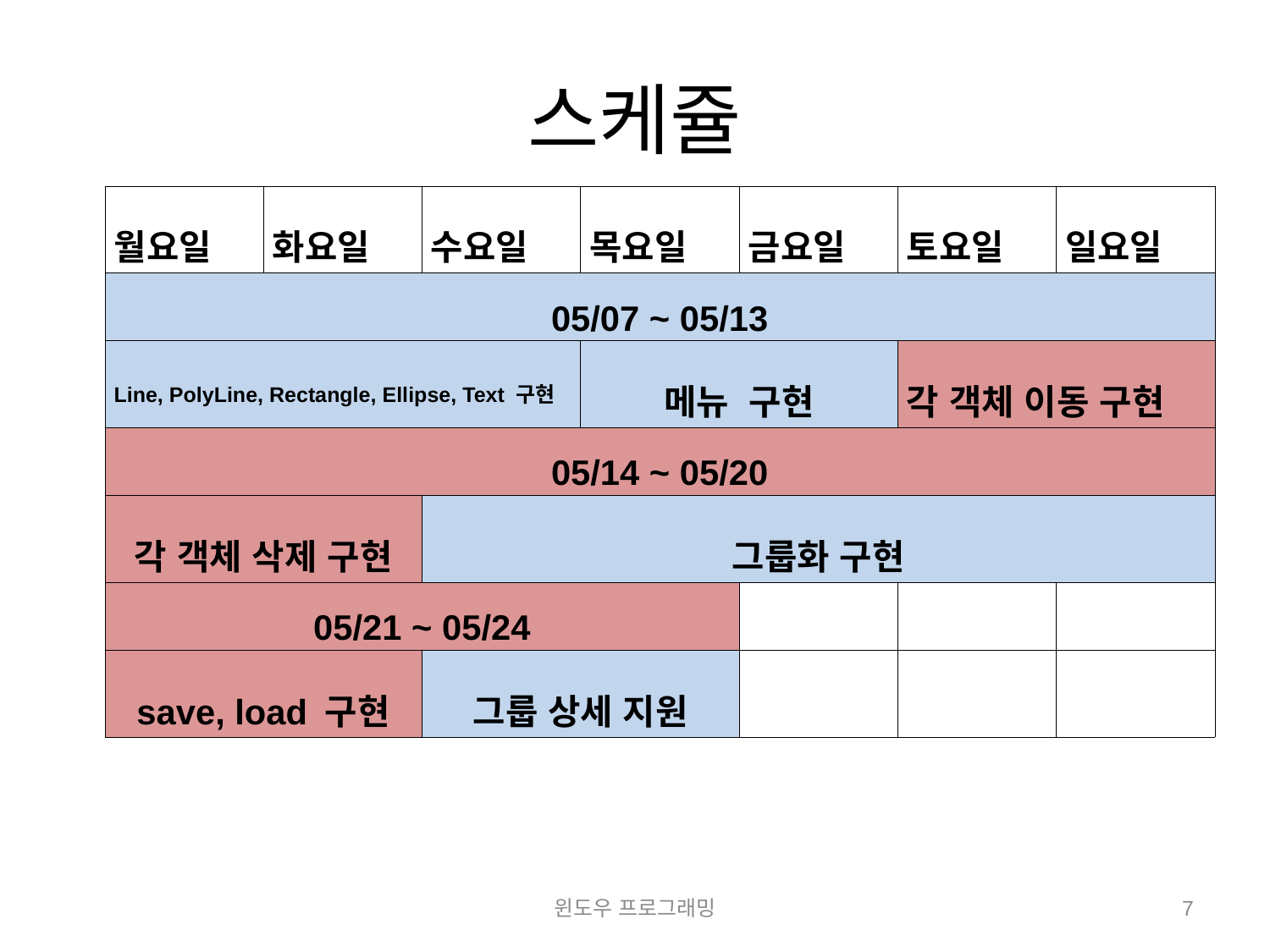

# 스케쥴
| 월요일 | 화요일 | 수요일 | 목요일 | 금요일 | 토요일 | 일요일 |
| --- | --- | --- | --- | --- | --- | --- |
| 05/07 ~ 05/13 |  |  |  |  |  |  |
| Line, PolyLine, Rectangle, Ellipse, Text 구현 |  |  | 메뉴 구현 |  | 각 객체 이동 구현 |  |
| 05/14 ~ 05/20 |  |  |  |  |  |  |
| 각 객체 삭제 구현 |  | 그룹화 구현 |  |  |  |  |
| 05/21 ~ 05/24 |  |  |  |  |  |  |
| save, load 구현 |  | 그룹 상세 지원 |  |  |  |  |
윈도우 프로그래밍
7